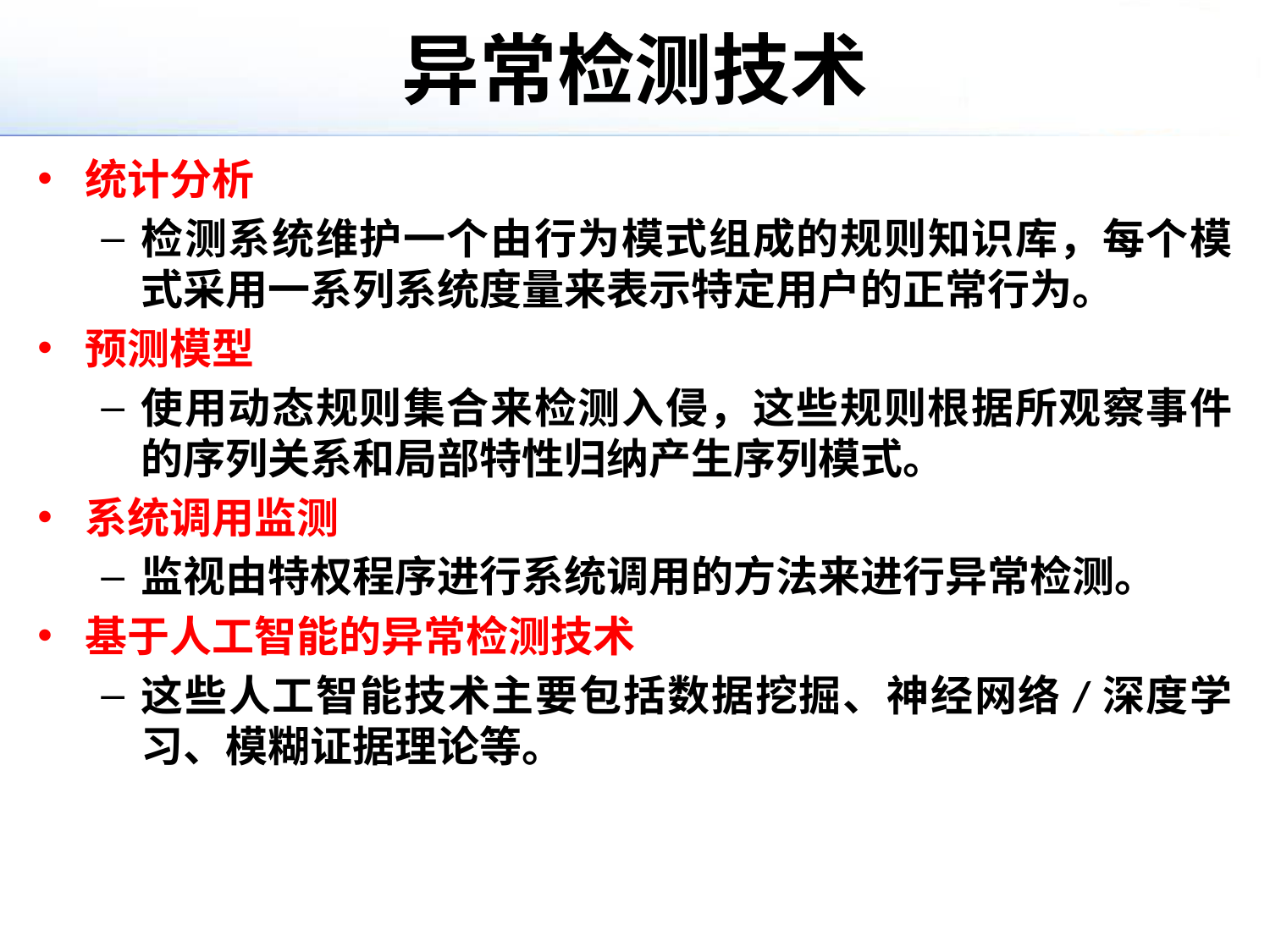

# 异常检测技术
统计分析
检测系统维护一个由行为模式组成的规则知识库，每个模式采用一系列系统度量来表示特定用户的正常行为。
预测模型
使用动态规则集合来检测入侵，这些规则根据所观察事件的序列关系和局部特性归纳产生序列模式。
系统调用监测
监视由特权程序进行系统调用的方法来进行异常检测。
基于人工智能的异常检测技术
这些人工智能技术主要包括数据挖掘、神经网络/深度学习、模糊证据理论等。